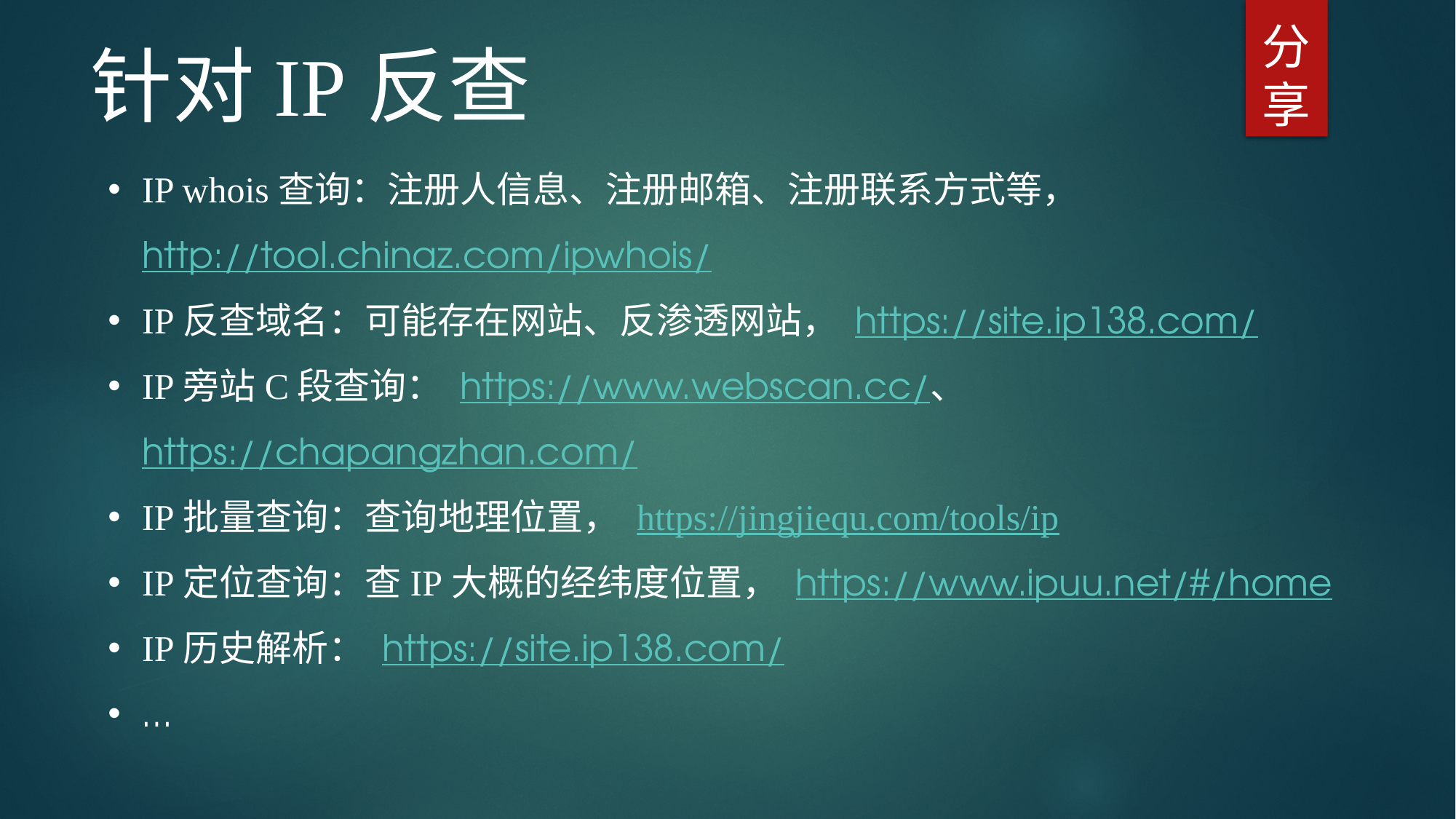

分享
针对IP反查
IP whois查询：注册人信息、注册邮箱、注册联系方式等， http://tool.chinaz.com/ipwhois/
IP反查域名：可能存在网站、反渗透网站， https://site.ip138.com/
IP旁站C段查询： https://www.webscan.cc/、 https://chapangzhan.com/
IP批量查询：查询地理位置， https://jingjiequ.com/tools/ip
IP定位查询：查IP大概的经纬度位置， https://www.ipuu.net/#/home
IP历史解析： https://site.ip138.com/
…